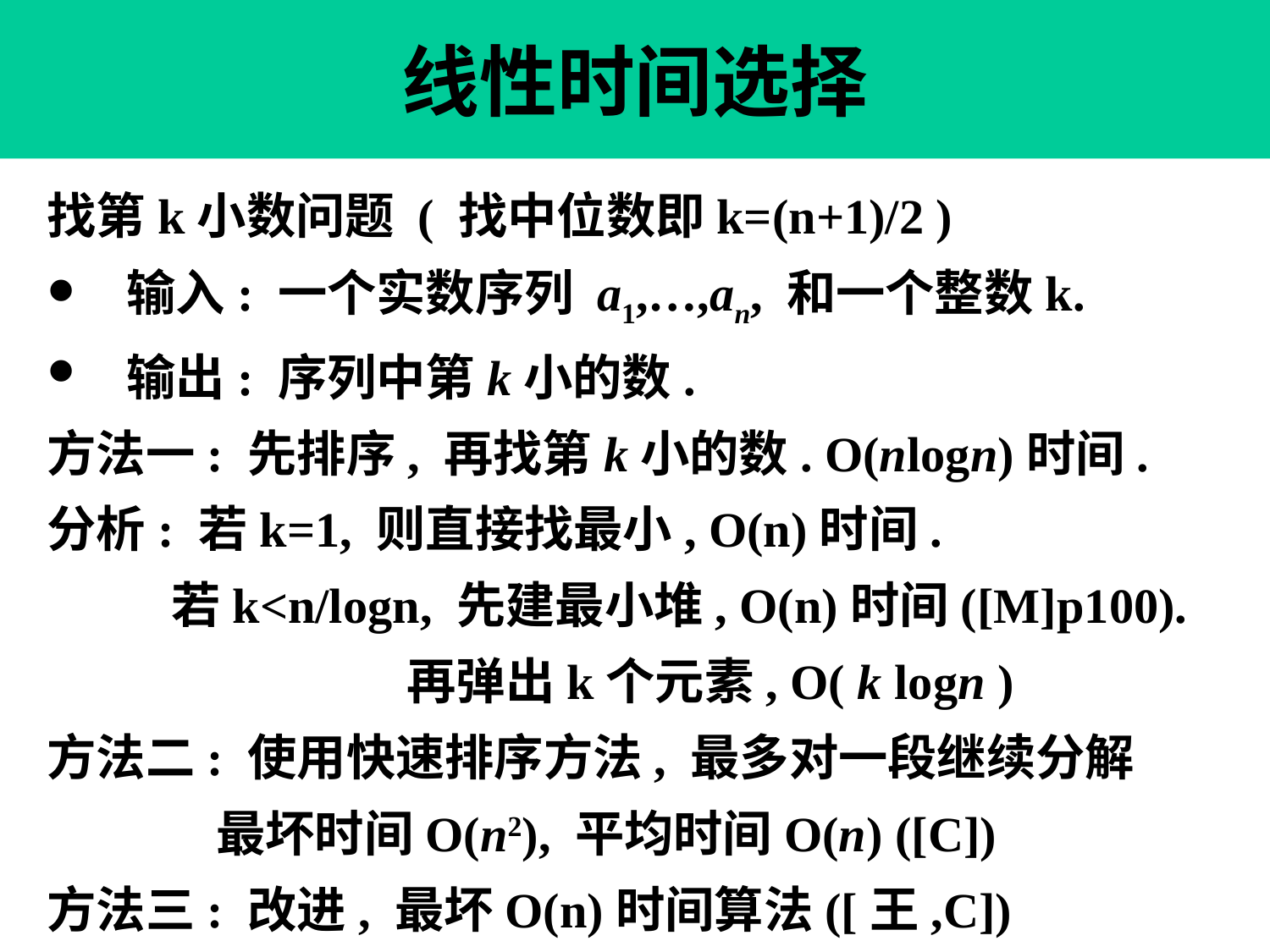

线性时间选择
找第k小数问题 ( 找中位数即k=(n+1)/2 )
输入: 一个实数序列 a1,…,an, 和一个整数k.
输出: 序列中第k小的数.
方法一: 先排序, 再找第k小的数. O(nlogn)时间.
分析: 若k=1, 则直接找最小, O(n)时间.
          若k<n/logn, 先建最小堆, O(n)时间([M]p100).
                               再弹出k个元素, O( k logn )
方法二: 使用快速排序方法, 最多对一段继续分解
              最坏时间O(n2), 平均时间O(n) ([C])
方法三: 改进, 最坏O(n)时间算法([王,C])